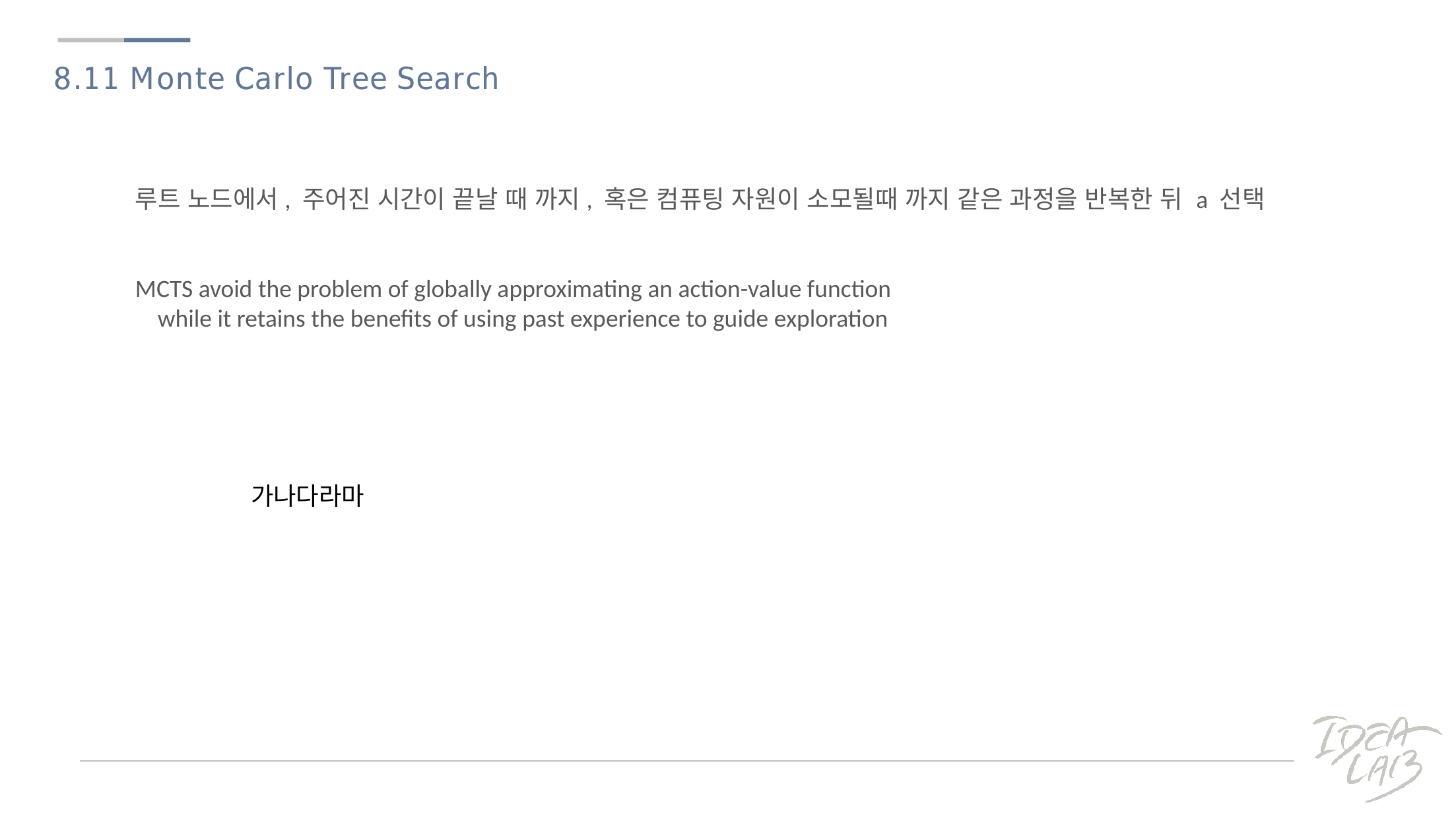

8.11 Monte Carlo Tree Search
루트 노드에서, 주어진 시간이 끝날 때 까지, 혹은 컴퓨팅 자원이 소모될때 까지 같은 과정을 반복한 뒤 a 선택

MCTS avoid the problem of globally approximating an action-value function
    while it retains the benefits of using past experience to guide exploration
가나다라마